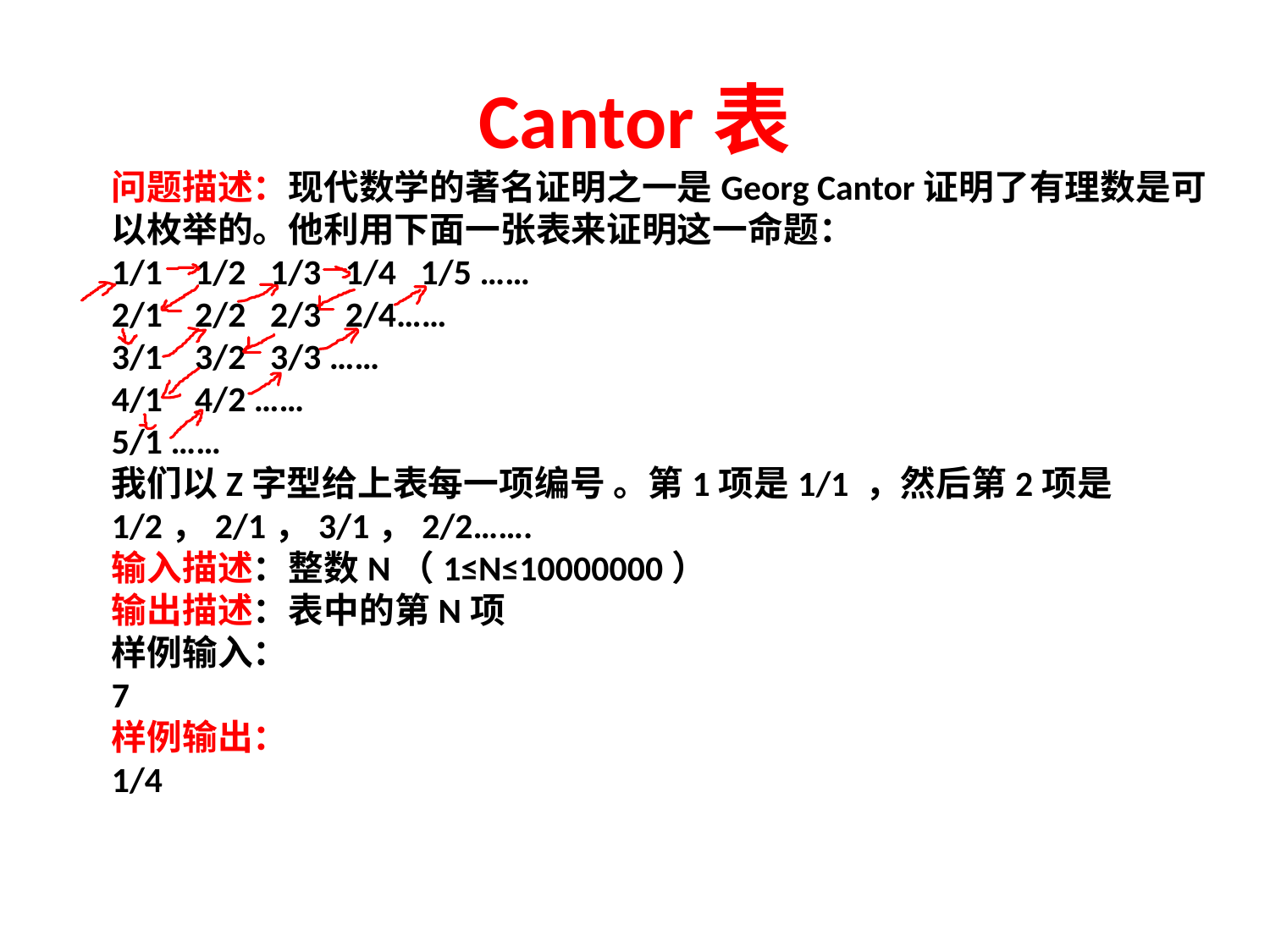

# Cantor表
问题描述：现代数学的著名证明之一是Georg Cantor证明了有理数是可以枚举的。他利用下面一张表来证明这一命题：
1/1    1/2   1/3   1/4   1/5 ……
2/1    2/2   2/3   2/4……
3/1    3/2   3/3 ……
4/1    4/2 ……
5/1 ……
我们以Z字型给上表每一项编号 。第1项是1/1 ，然后第2项是1/2，2/1，3/1，2/2…….
输入描述：整数N（1≤N≤10000000）
输出描述：表中的第N项
样例输入：
7
样例输出：
1/4